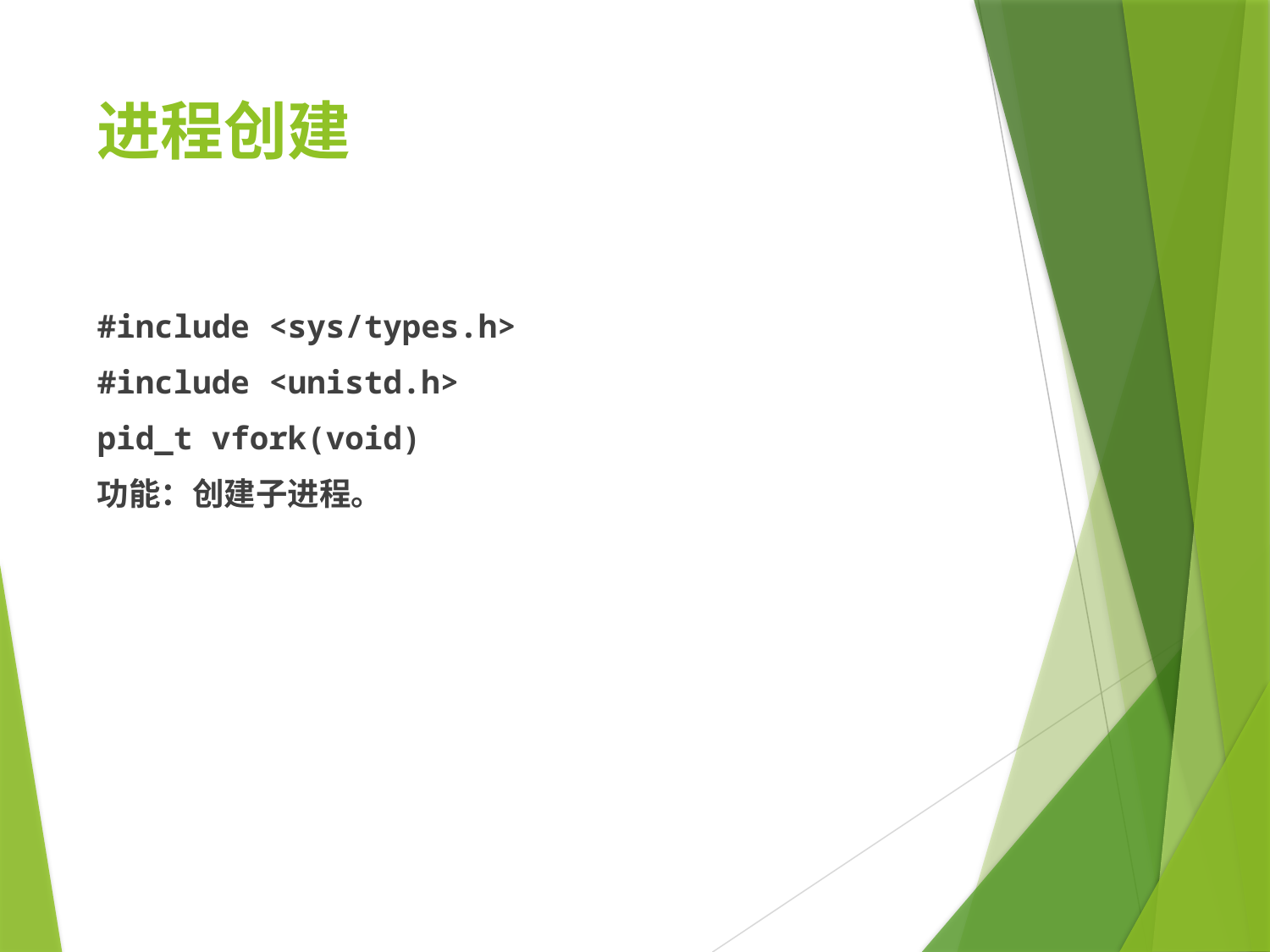

# 进程创建
#include <sys/types.h>
#include <unistd.h>
pid_t vfork(void)
功能：创建子进程。